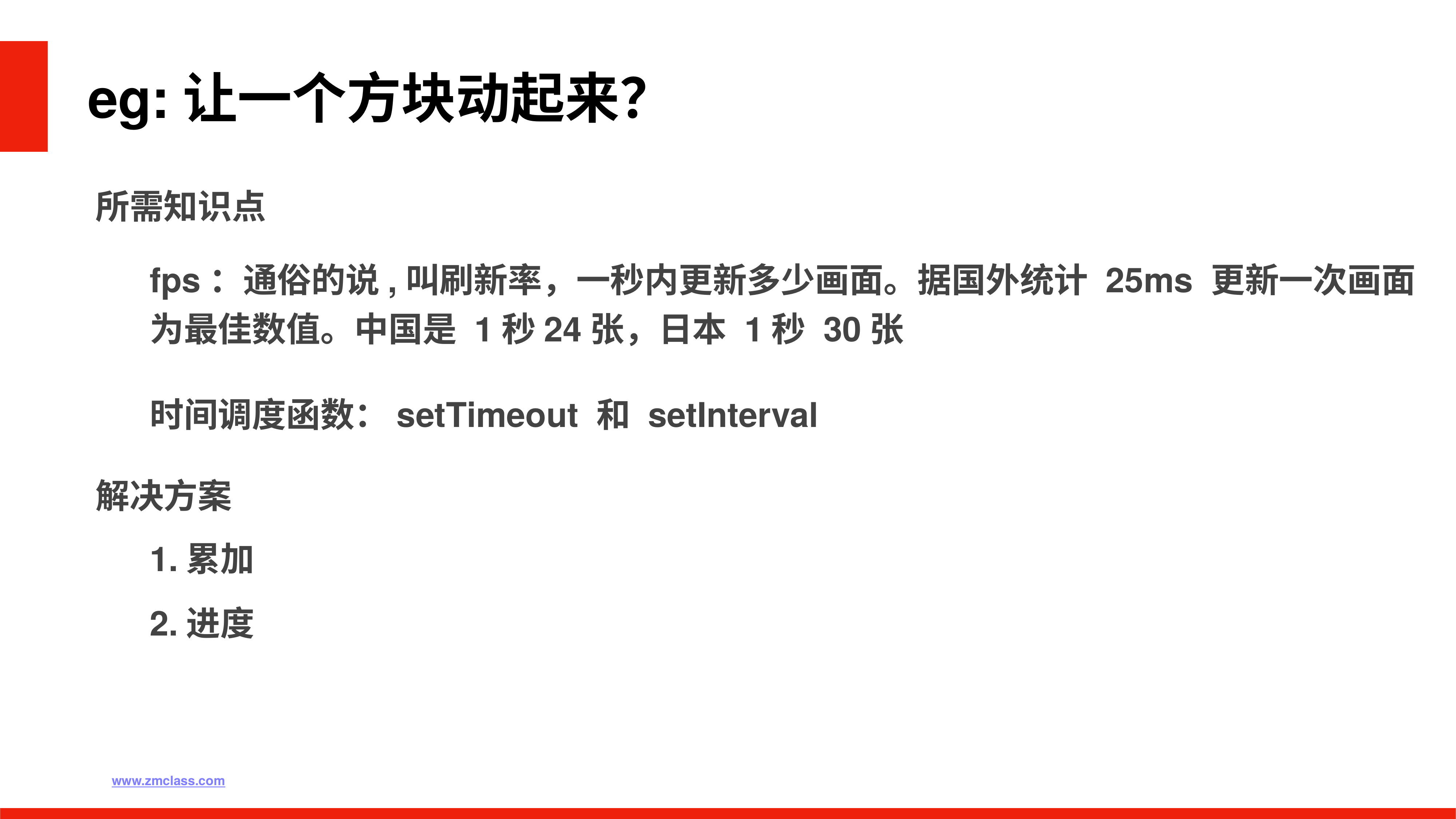

eg:让一个方块动起来？
所需知识点
fps：通俗的说,叫刷新率，一秒内更新多少画面。据国外统计 25ms 更新一次画面为最佳数值。中国是 1秒24张，日本 1秒 30张
时间调度函数：setTimeout 和 setInterval
解决方案
1.累加
2.进度
追梦课堂   临汾首家专业的web前端培训机构                                                          www.zmclass.com
4